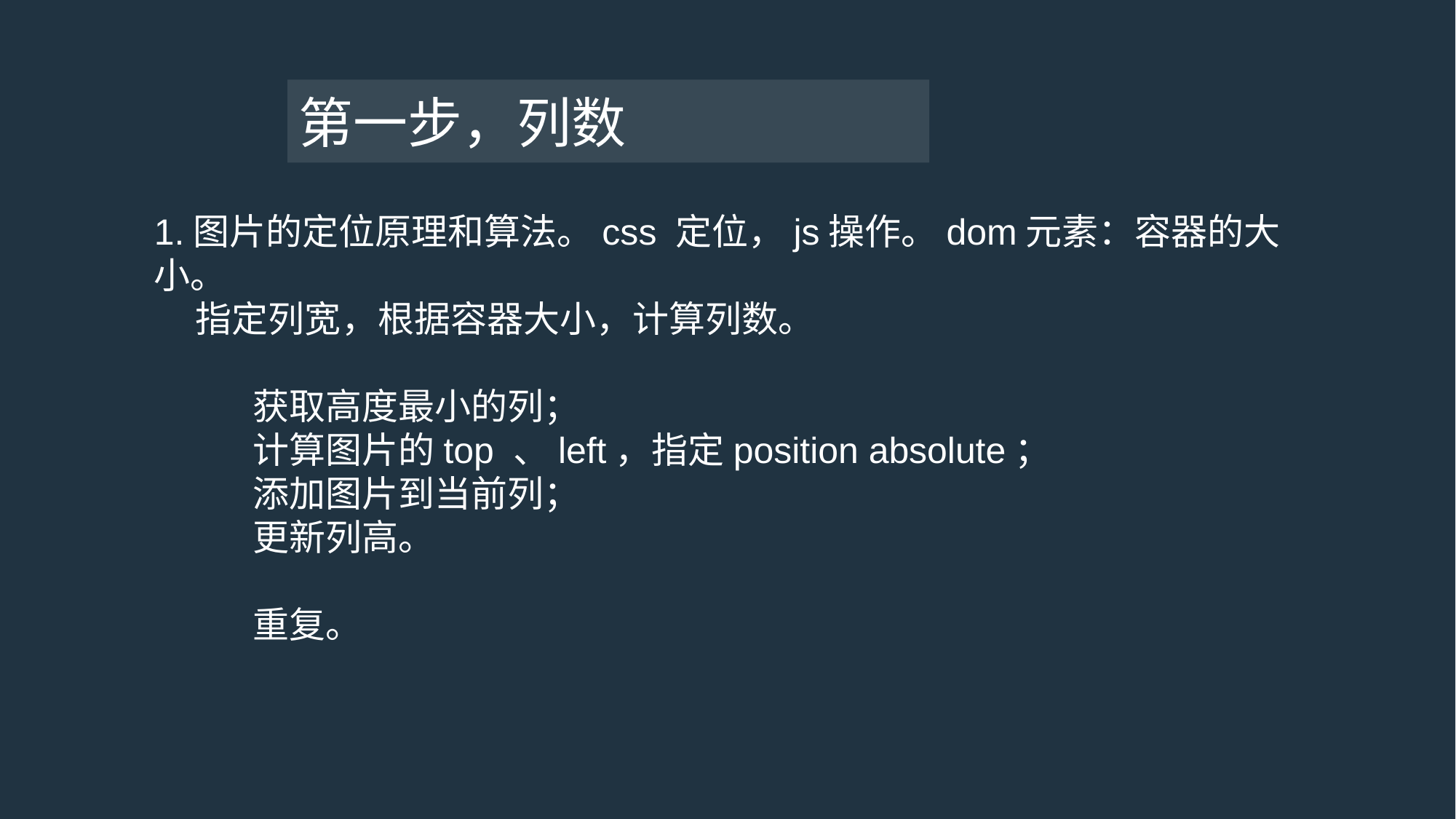

# 第一步，列数
1.图片的定位原理和算法。css 定位，js操作。dom元素：容器的大小。
    指定列宽，根据容器大小，计算列数。

           获取高度最小的列；
           计算图片的top 、left，指定position absolute；
           添加图片到当前列；
           更新列高。

           重复。